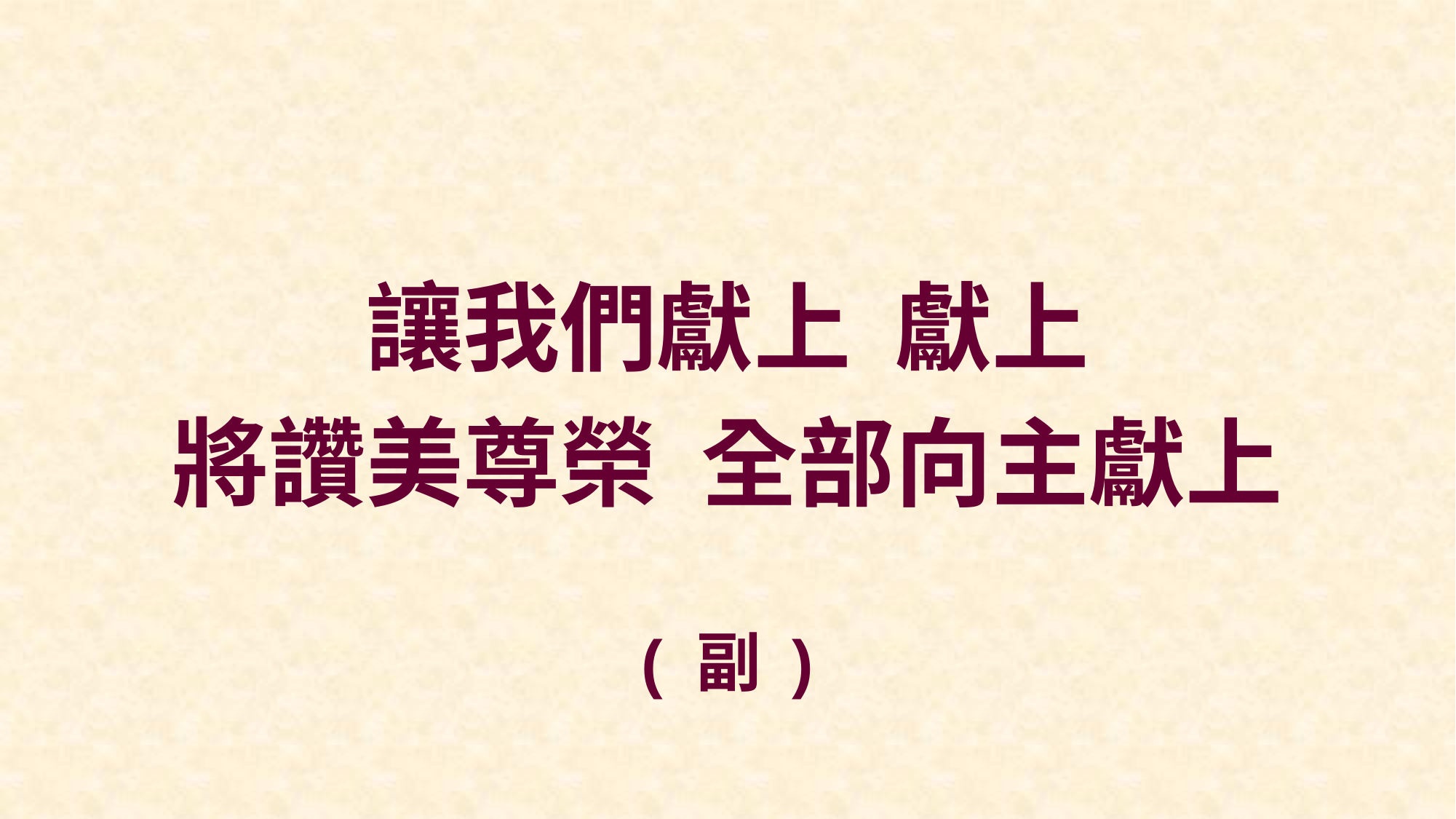

讓我們獻上  獻上
將讚美尊榮  全部向主獻上
( 副 )